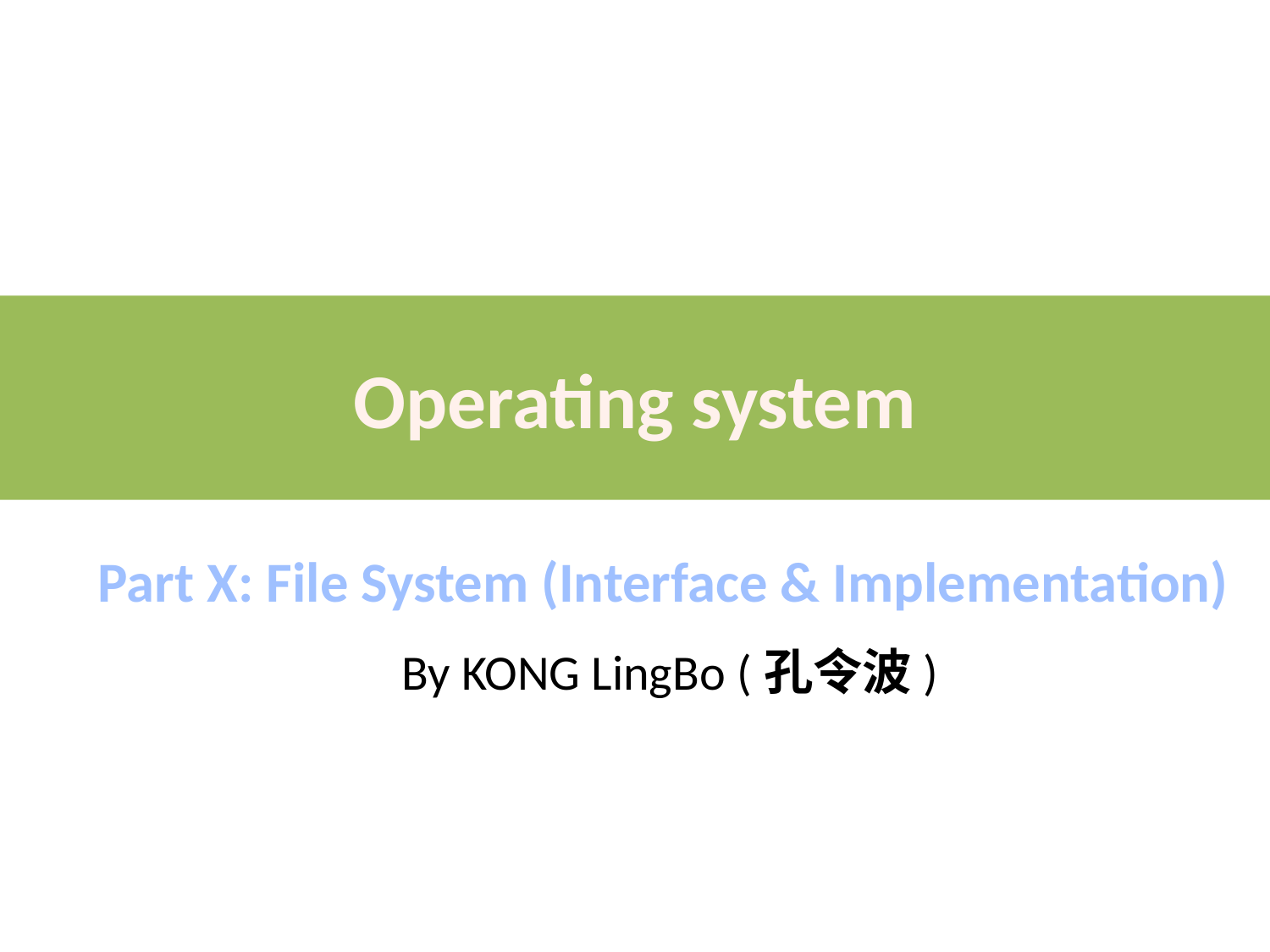

# Operating system
Part X: File System (Interface & Implementation)
By KONG LingBo (孔令波)